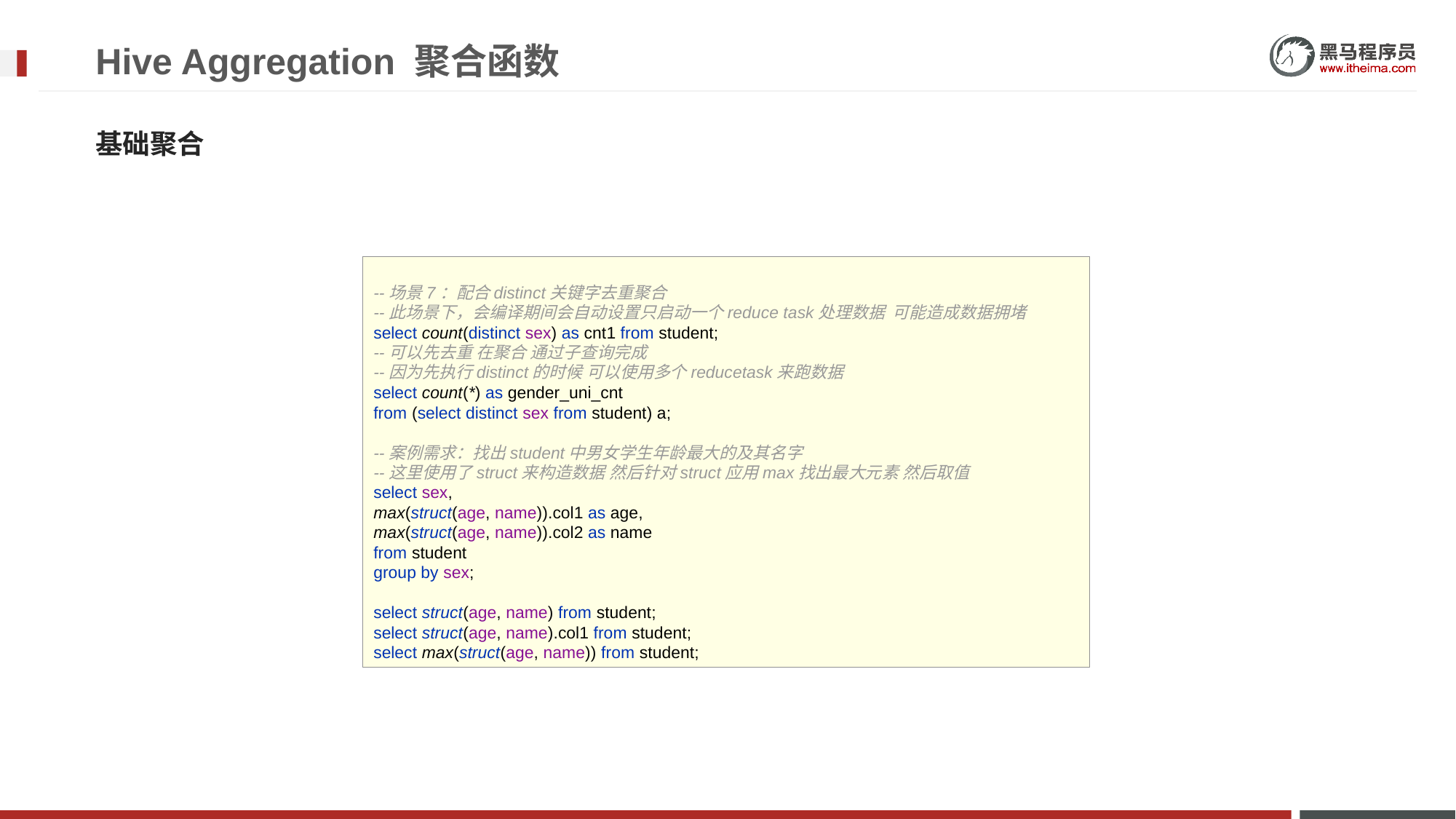

# Hive Aggregation 聚合函数
基础聚合
--场景7：配合distinct关键字去重聚合
--此场景下，会编译期间会自动设置只启动一个reduce task处理数据  可能造成数据拥堵
select count(distinct sex) as cnt1 from student;
--可以先去重 在聚合 通过子查询完成
--因为先执行distinct的时候 可以使用多个reducetask来跑数据
select count(*) as gender_uni_cnt
from (select distinct sex from student) a;
--案例需求：找出student中男女学生年龄最大的及其名字
--这里使用了struct来构造数据 然后针对struct应用max找出最大元素 然后取值
select sex,
max(struct(age, name)).col1 as age,
max(struct(age, name)).col2 as name
from student
group by sex;
select struct(age, name) from student;
select struct(age, name).col1 from student;
select max(struct(age, name)) from student;